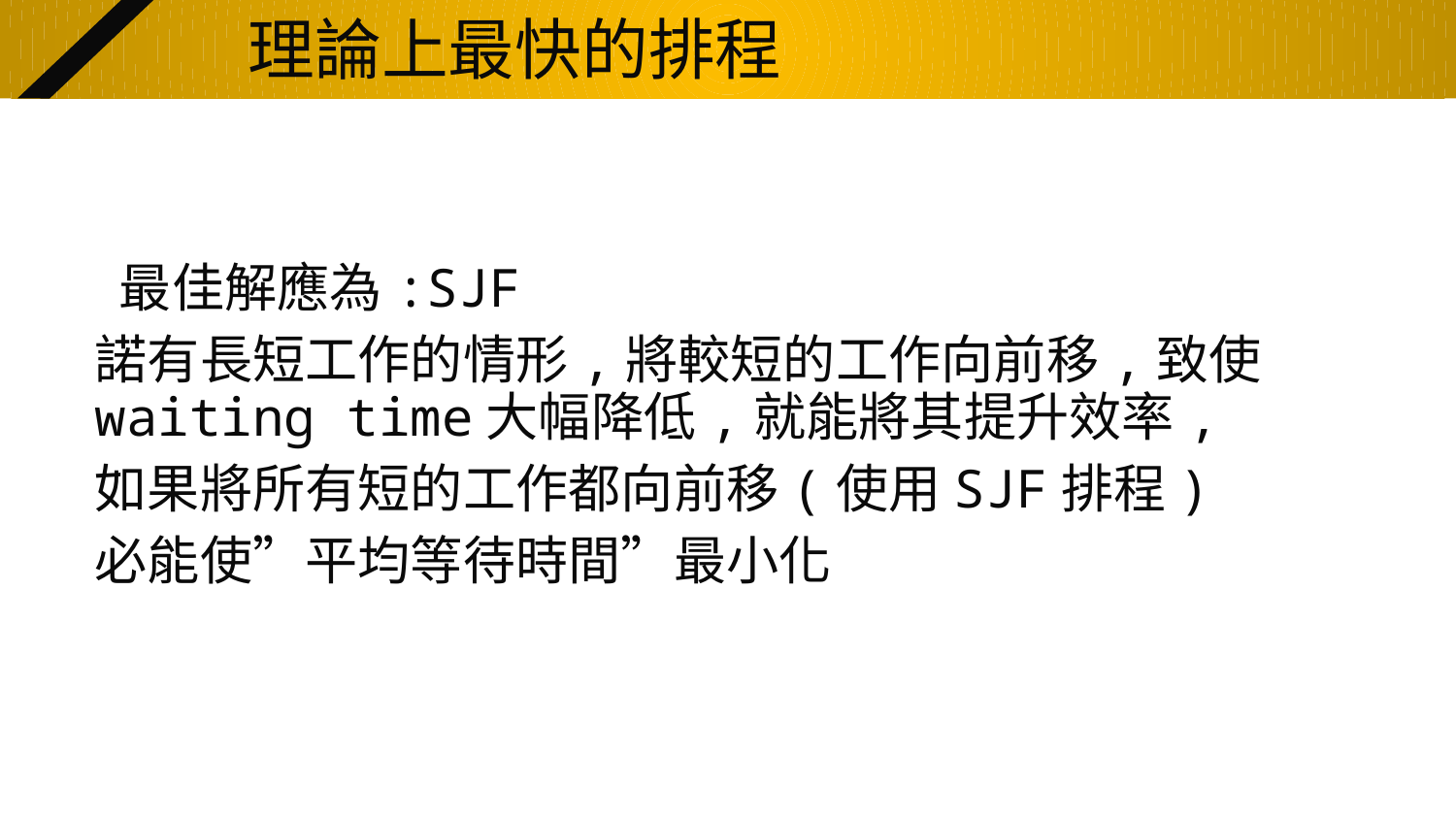

理論上最快的排程
 最佳解應為:SJF
諾有長短工作的情形,將較短的工作向前移,致使waiting time大幅降低,就能將其提升效率,
如果將所有短的工作都向前移(使用SJF排程)
必能使”平均等待時間”最小化